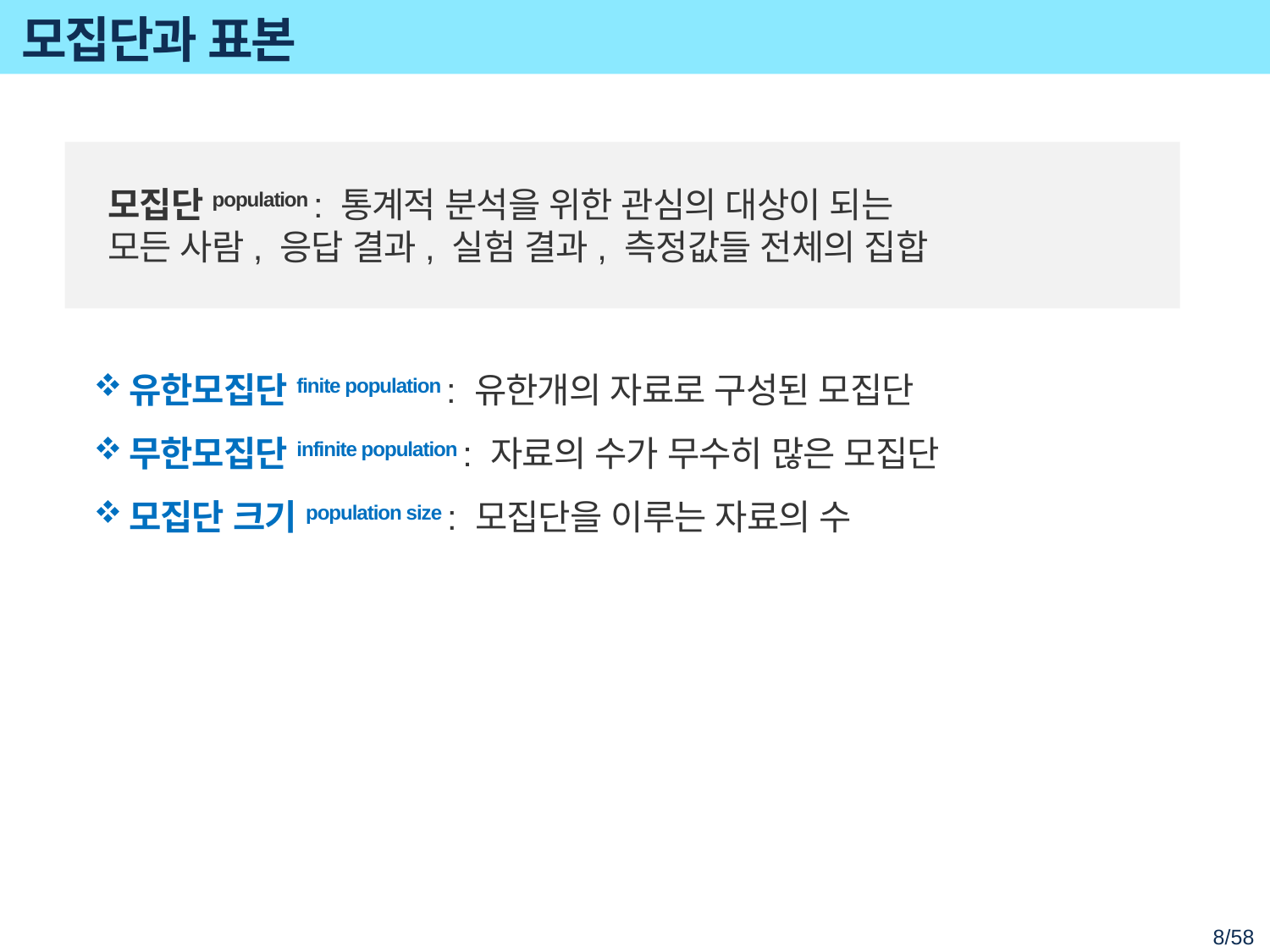

# 모집단과 표본

모집단population : 통계적 분석을 위한 관심의 대상이 되는
모든 사람, 응답 결과, 실험 결과, 측정값들 전체의 집합
유한모집단finite population : 유한개의 자료로 구성된 모집단
무한모집단infinite population : 자료의 수가 무수히 많은 모집단
모집단 크기population size : 모집단을 이루는 자료의 수